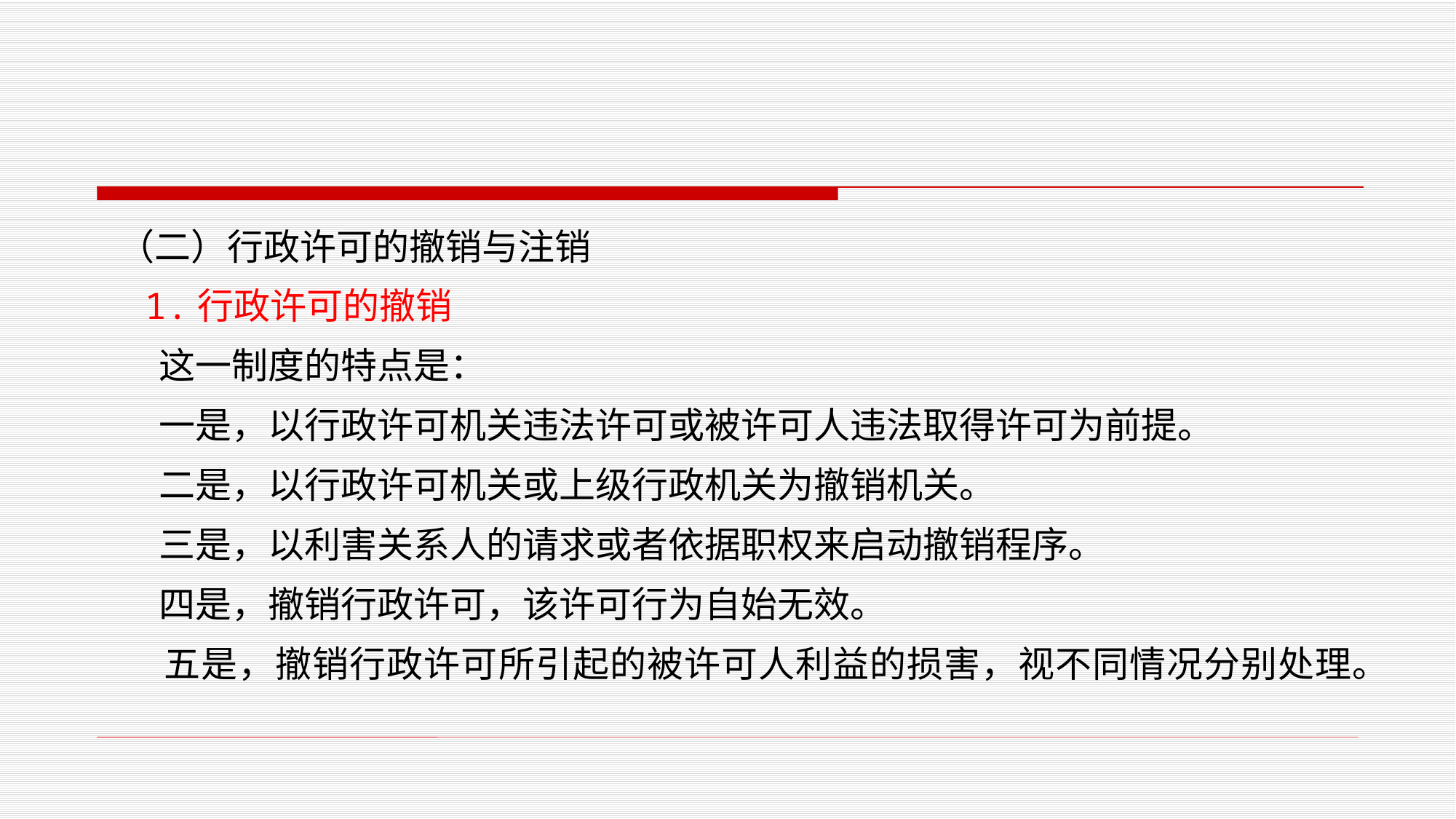

#
 （二）行政许可的撤销与注销
  1.行政许可的撤销
      这一制度的特点是：
      一是，以行政许可机关违法许可或被许可人违法取得许可为前提。
      二是，以行政许可机关或上级行政机关为撤销机关。
      三是，以利害关系人的请求或者依据职权来启动撤销程序。
      四是，撤销行政许可，该许可行为自始无效。
      五是，撤销行政许可所引起的被许可人利益的损害，视不同情况分别处理。